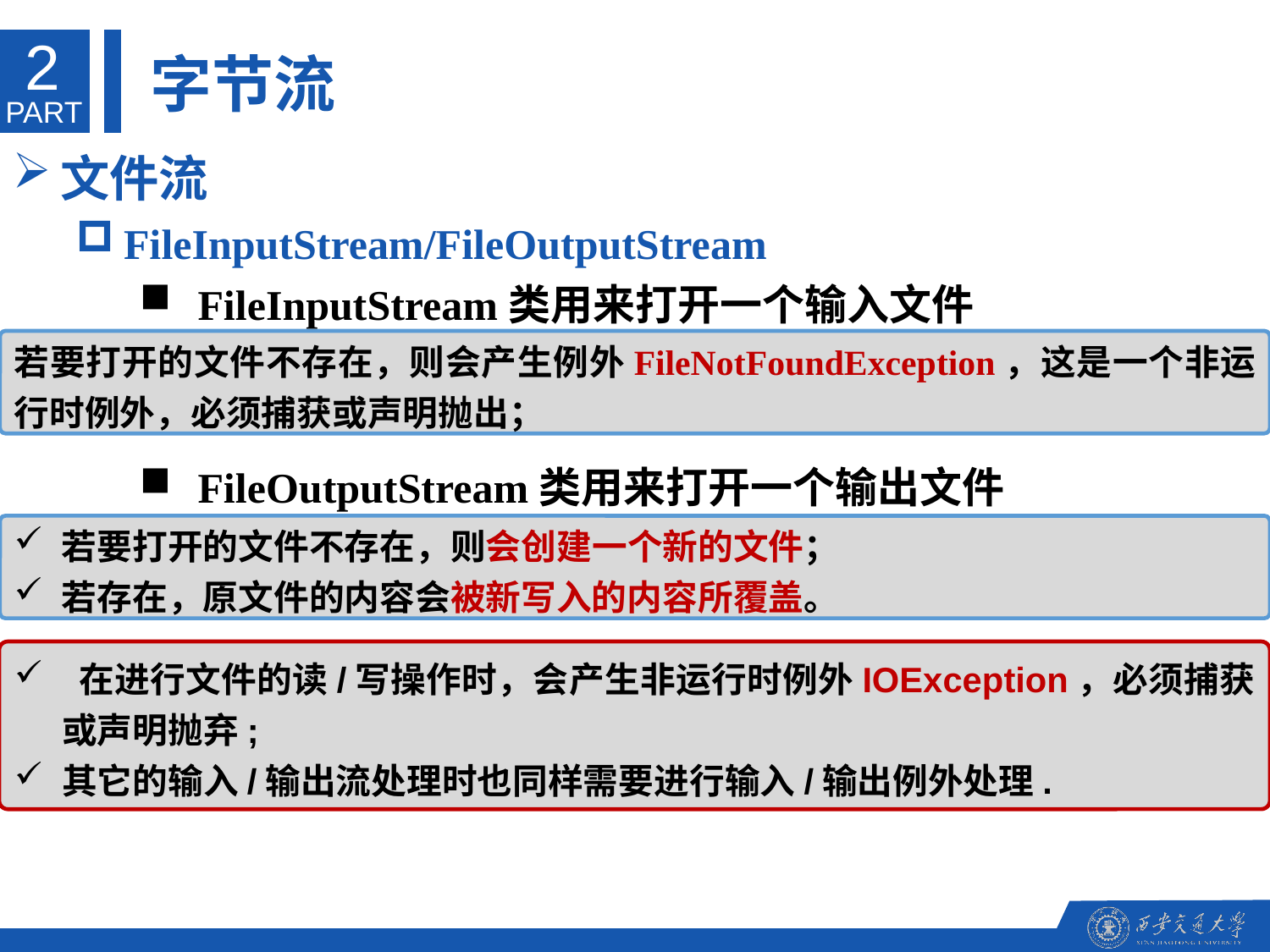

2
字节流
PART
文件流
FileInputStream/FileOutputStream
 FileInputStream类用来打开一个输入文件

 FileOutputStream类用来打开一个输出文件
若要打开的文件不存在，则会产生例外FileNotFoundException，这是一个非运行时例外，必须捕获或声明抛出；
若要打开的文件不存在，则会创建一个新的文件；
若存在，原文件的内容会被新写入的内容所覆盖。
 在进行文件的读/写操作时，会产生非运行时例外IOException，必须捕获或声明抛弃;
其它的输入/输出流处理时也同样需要进行输入/输出例外处理.